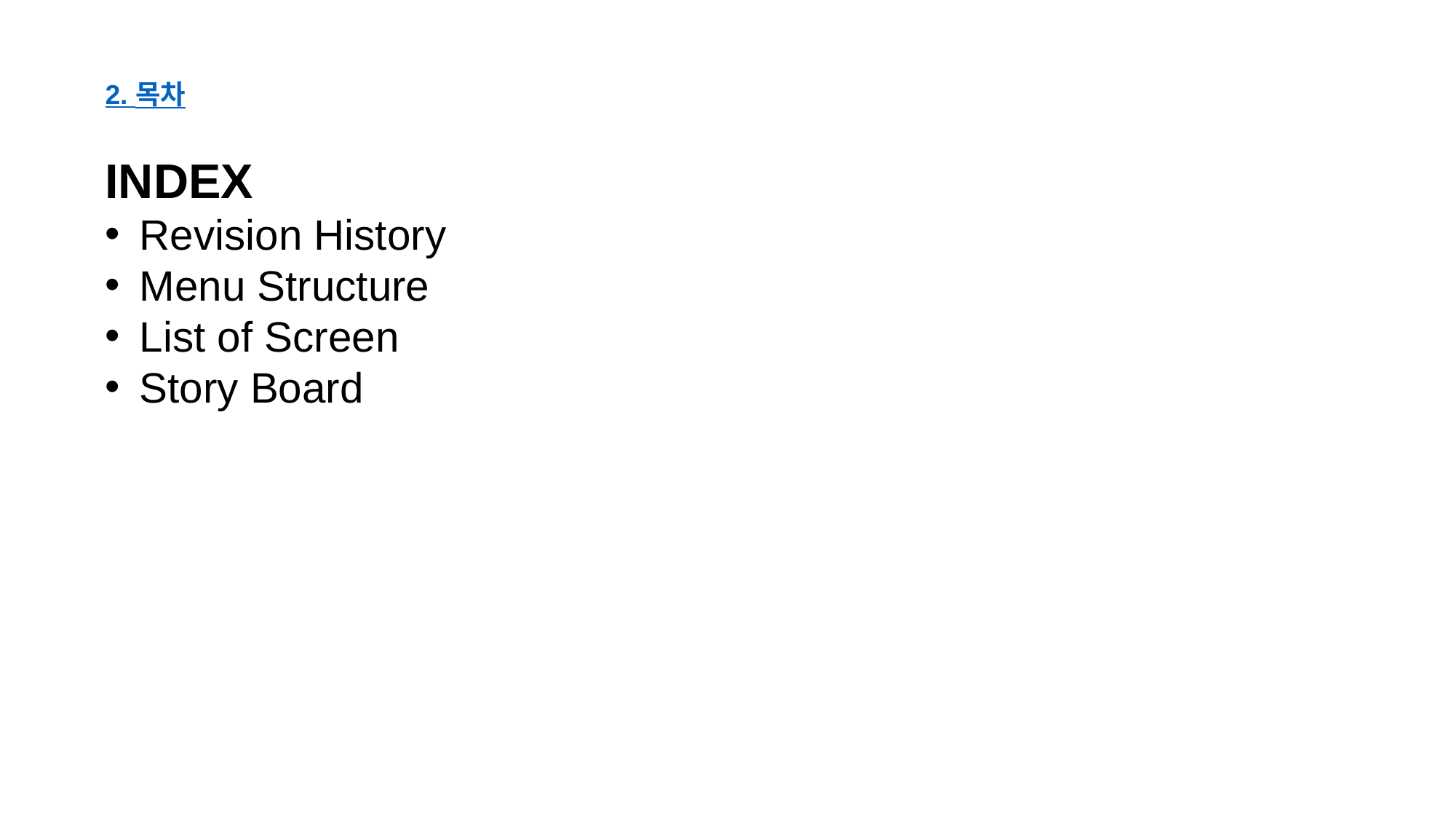

2. 목차

INDEX
Revision History
Menu Structure
List of Screen
Story Board